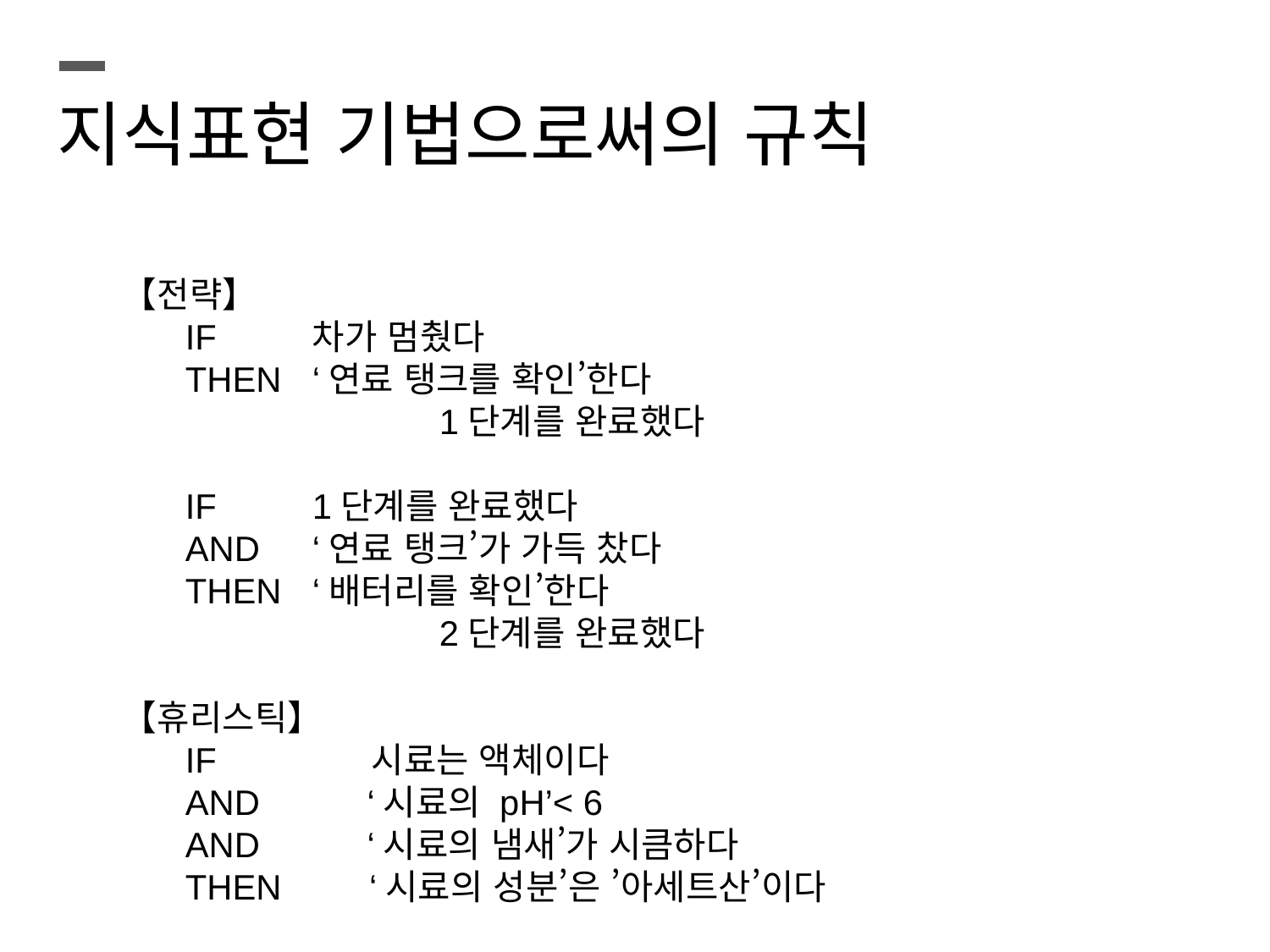

지식표현 기법으로써의 규칙
【전략】
IF 	차가 멈췄다
THEN	‘연료 탱크를 확인’한다
		1단계를 완료했다

IF	1단계를 완료했다
AND 	‘연료 탱크’가 가득 찼다
THEN 	‘배터리를 확인’한다
		2단계를 완료했다

【휴리스틱】
IF               시료는 액체이다
AND           ‘시료의 pH’< 6
AND           ‘시료의 냄새’가 시큼하다
THEN         ‘시료의 성분’은 ’아세트산’이다